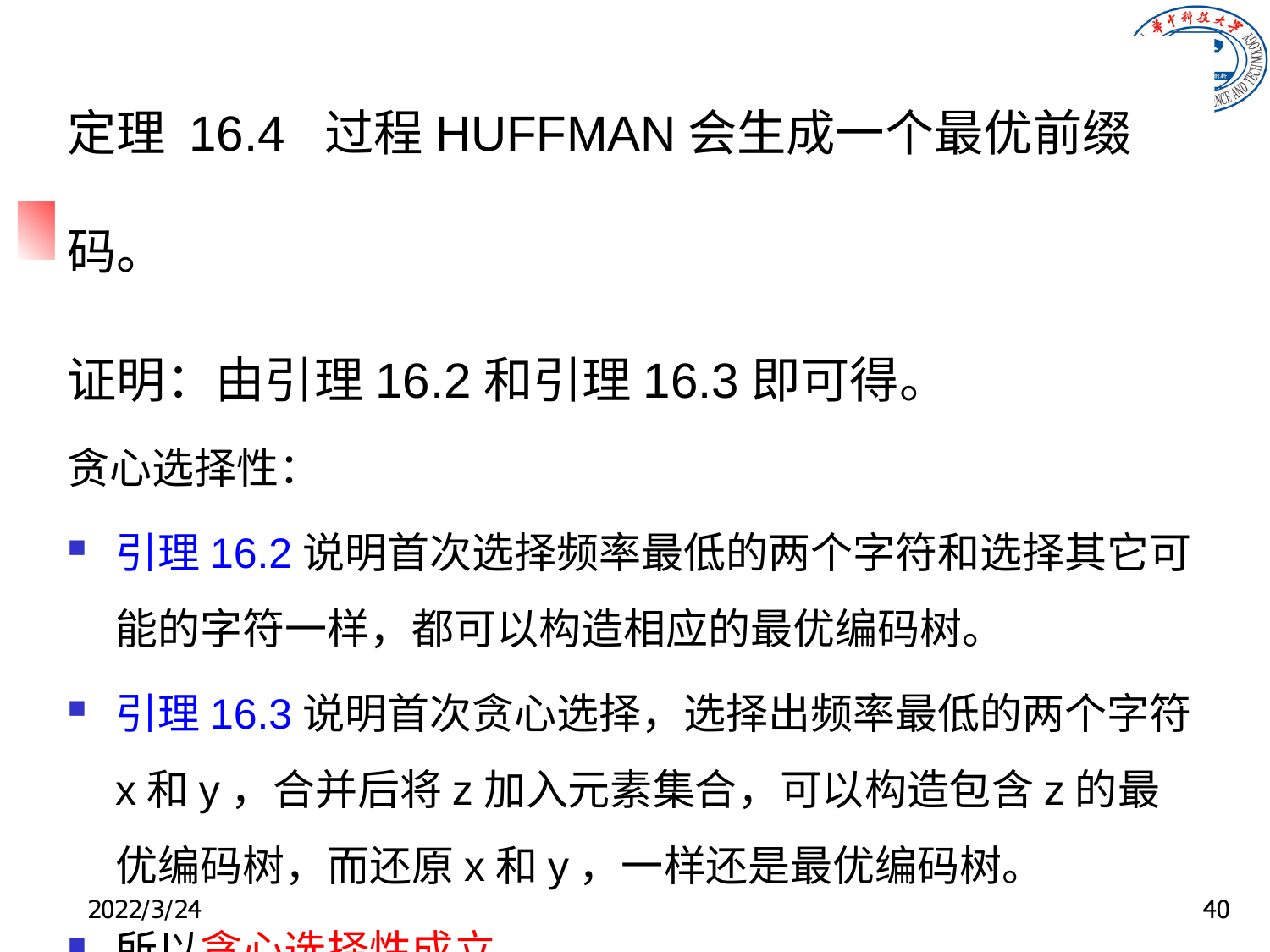

定理 16.4  过程HUFFMAN会生成一个最优前缀码。
证明：由引理16.2和引理16.3即可得。
贪心选择性：
引理16.2说明首次选择频率最低的两个字符和选择其它可能的字符一样，都可以构造相应的最优编码树。
引理16.3说明首次贪心选择，选择出频率最低的两个字符x和y，合并后将z加入元素集合，可以构造包含z的最优编码树，而还原x和y，一样还是最优编码树。
所以贪心选择性成立。
2022/3/24
40